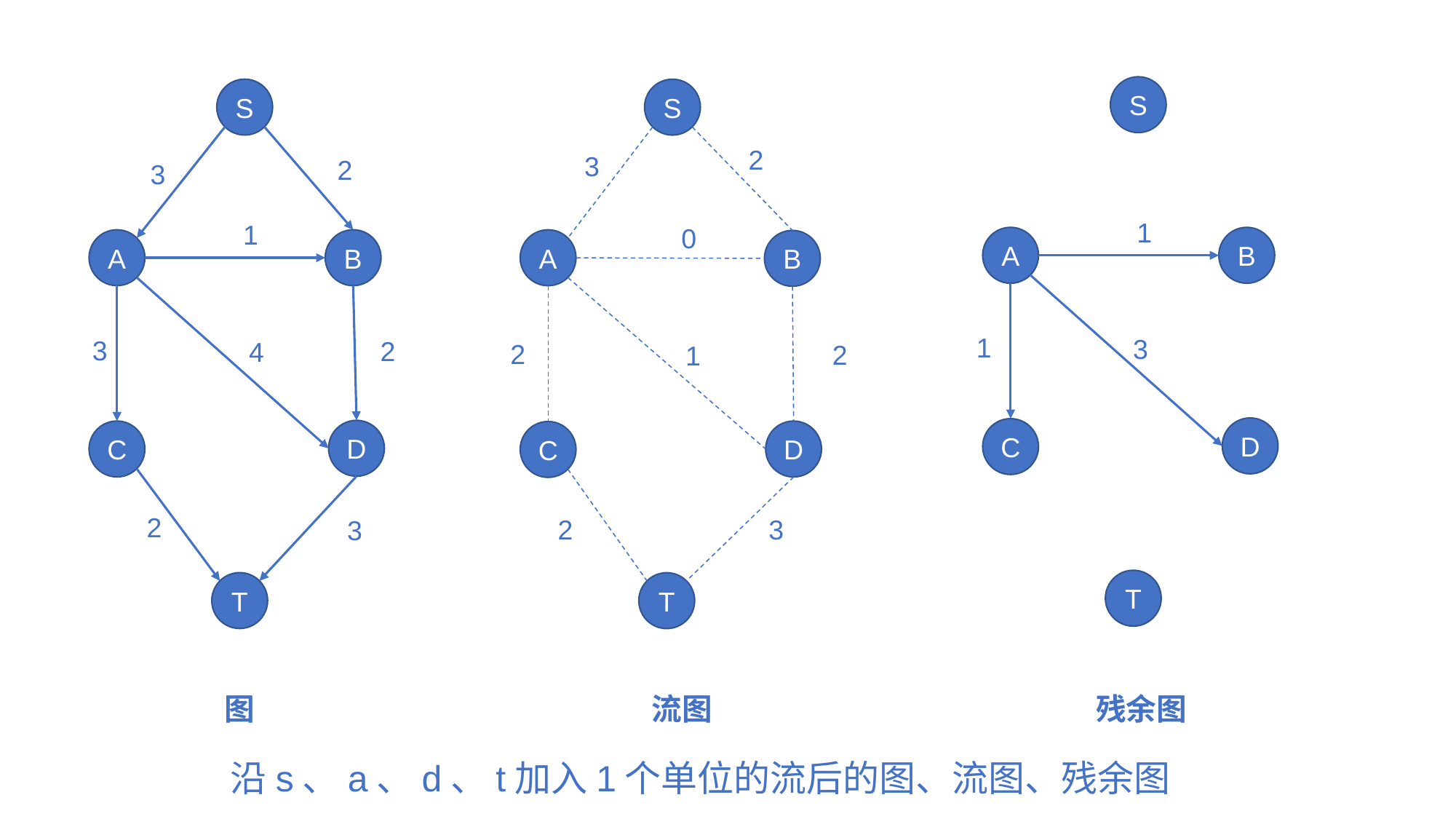

S
S
S
2
3
2
3
1
1
0
A
B
A
B
A
B
1
3
3
2
4
2
2
1
D
C
D
C
D
C
2
3
2
3
T
T
T
残余图
图
流图
沿s、a、d、t加入1个单位的流后的图、流图、残余图